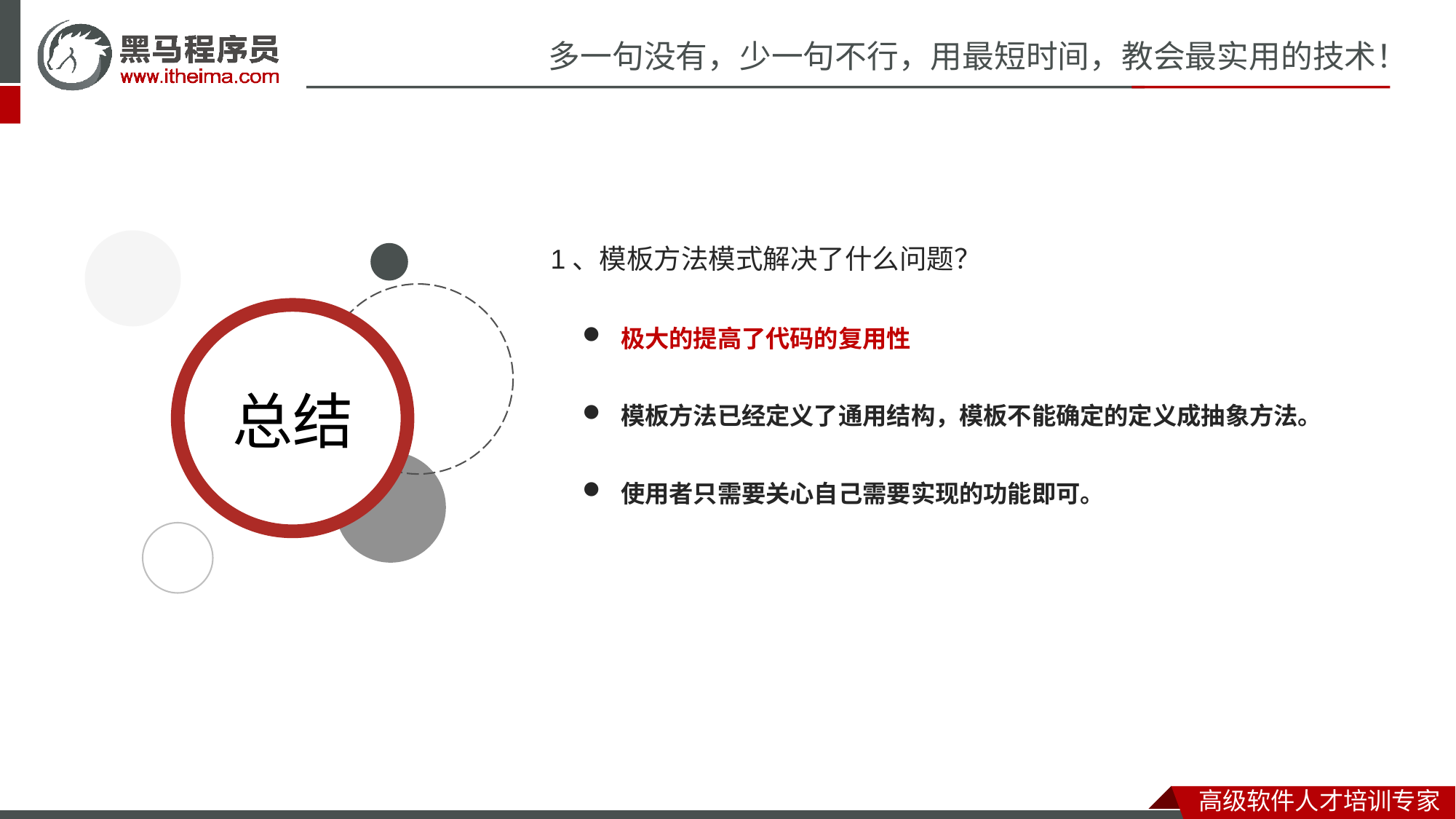

1、模板方法模式解决了什么问题？
 极大的提高了代码的复用性
 模板方法已经定义了通用结构，模板不能确定的定义成抽象方法。
 使用者只需要关心自己需要实现的功能即可。